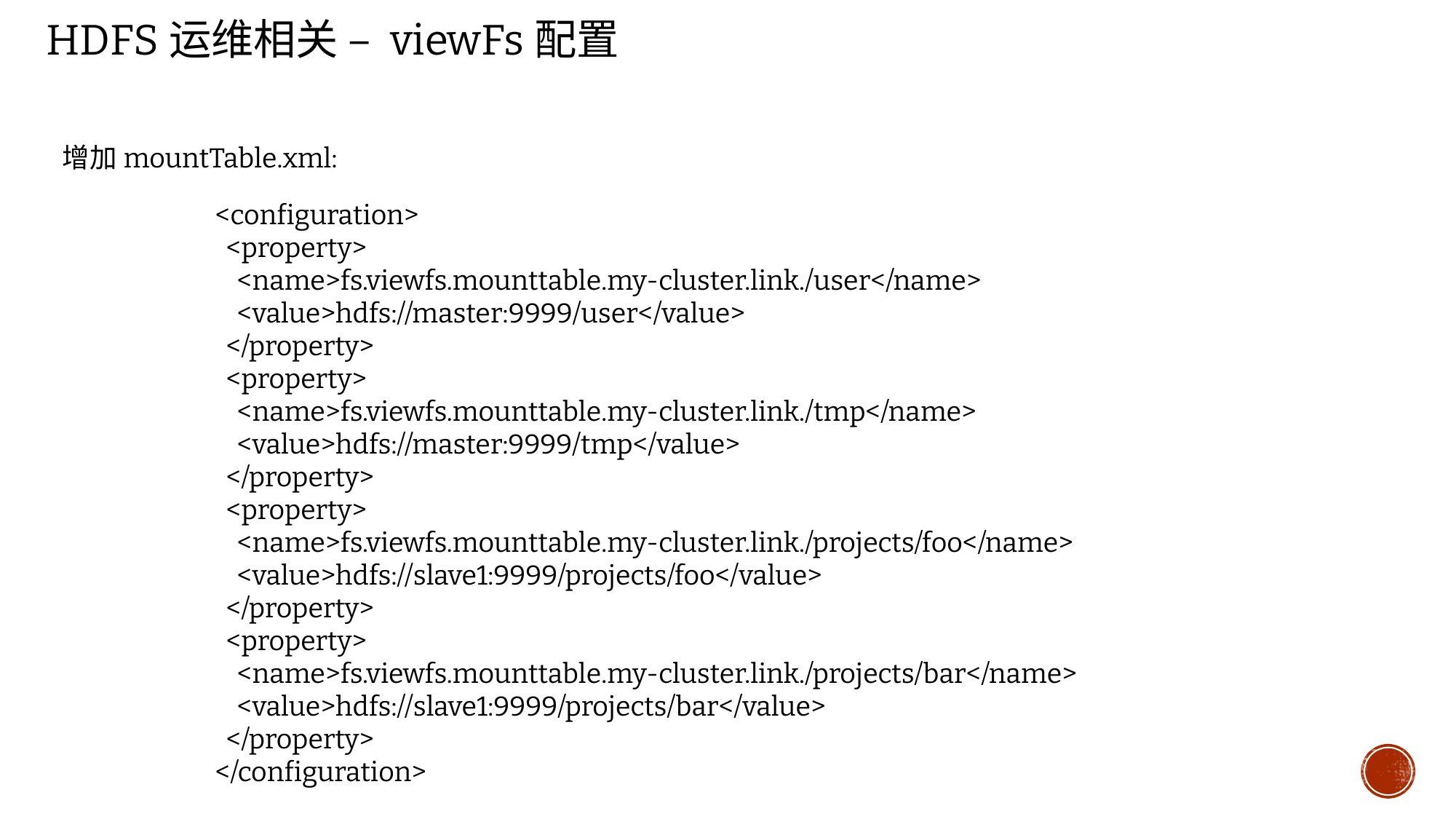

HDFS运维相关 – viewFs配置
增加mountTable.xml:
<configuration>
  <property>
    <name>fs.viewfs.mounttable.my-cluster.link./user</name>
    <value>hdfs://master:9999/user</value>
  </property>
  <property>
    <name>fs.viewfs.mounttable.my-cluster.link./tmp</name>
    <value>hdfs://master:9999/tmp</value>
  </property>
  <property>
    <name>fs.viewfs.mounttable.my-cluster.link./projects/foo</name>
    <value>hdfs://slave1:9999/projects/foo</value>
  </property>
  <property>
    <name>fs.viewfs.mounttable.my-cluster.link./projects/bar</name>
    <value>hdfs://slave1:9999/projects/bar</value>
  </property>
</configuration>